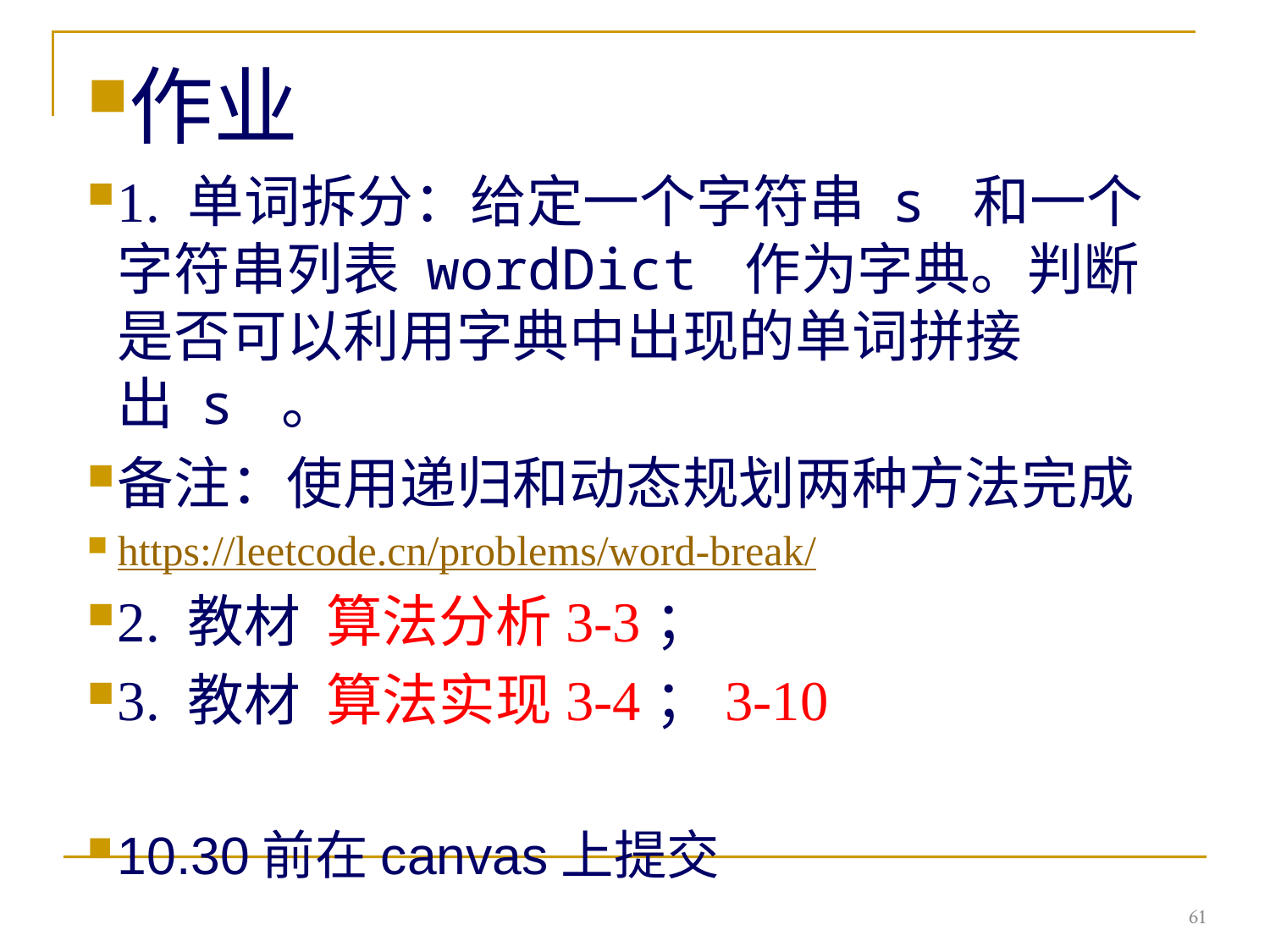

作业
1. 单词拆分：给定一个字符串 s 和一个字符串列表 wordDict 作为字典。判断是否可以利用字典中出现的单词拼接出 s 。
备注：使用递归和动态规划两种方法完成
https://leetcode.cn/problems/word-break/
2. 教材  算法分析3-3；
3. 教材  算法实现3-4；3-10

10.30前在canvas上提交
61